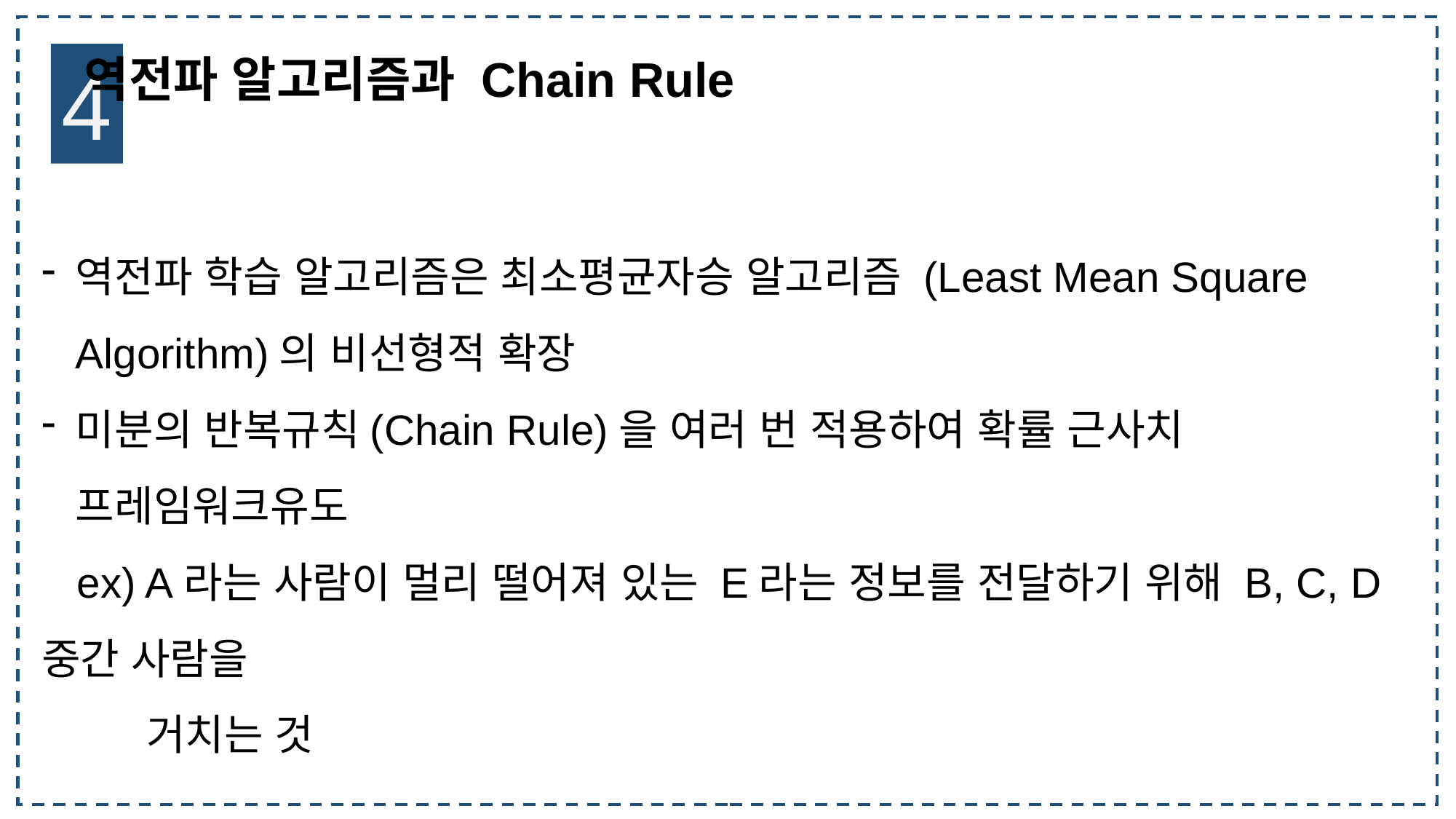

4
역전파 알고리즘과 Chain Rule
역전파 학습 알고리즘은 최소평균자승 알고리즘 (Least Mean Square Algorithm)의 비선형적 확장
미분의 반복규칙(Chain Rule)을 여러 번 적용하여 확률 근사치 프레임워크유도
   ex) A라는 사람이 멀리 떨어져 있는 E라는 정보를 전달하기 위해 B, C, D 중간 사람을
        거치는 것